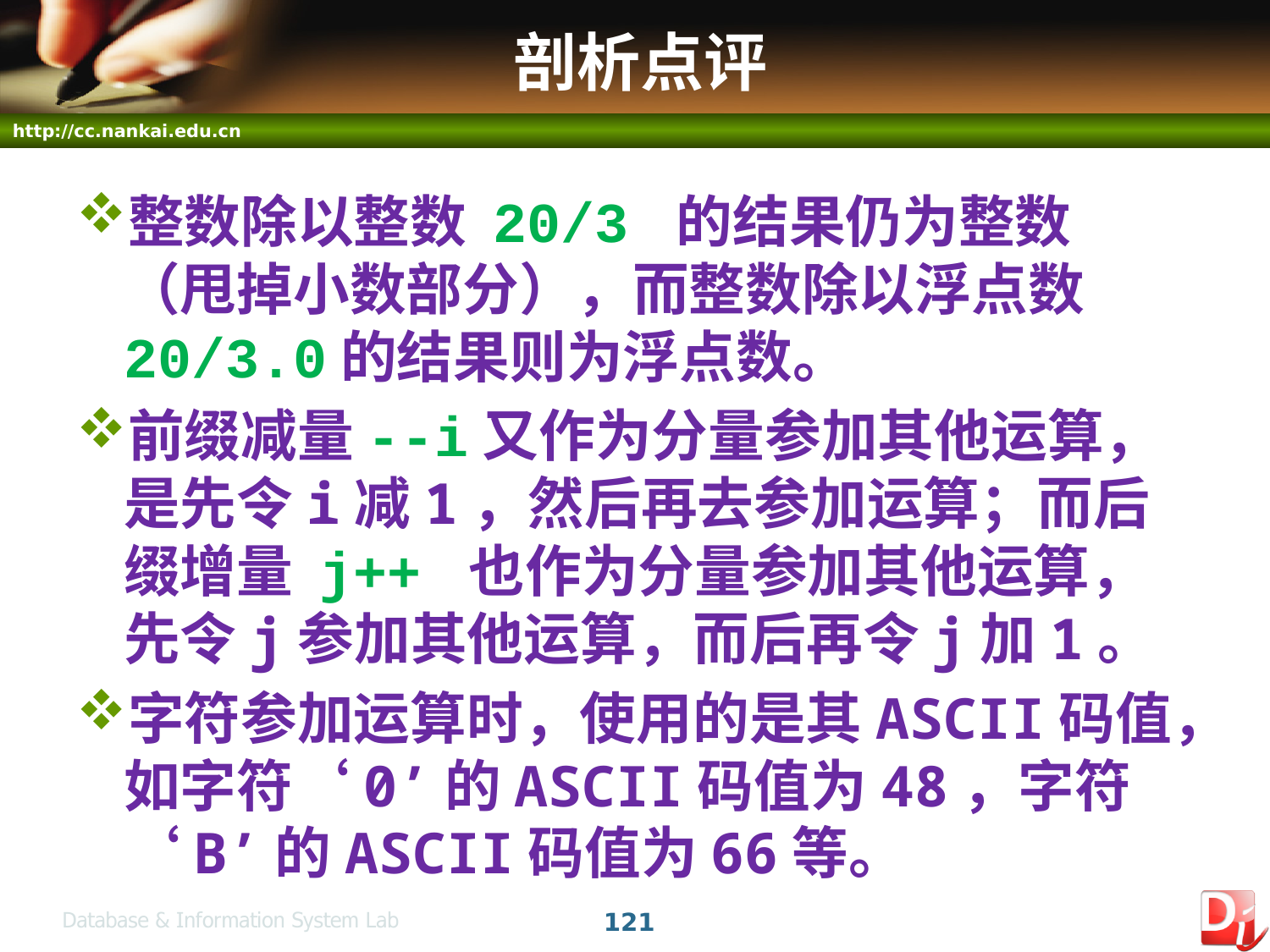

# 剖析点评
整数除以整数 20/3 的结果仍为整数（甩掉小数部分），而整数除以浮点数20/3.0的结果则为浮点数。
前缀减量--i又作为分量参加其他运算，是先令i减1，然后再去参加运算；而后缀增量 j++ 也作为分量参加其他运算，先令j参加其他运算，而后再令j加1。
字符参加运算时，使用的是其ASCII码值，如字符‘0’的ASCII码值为48，字符‘B’的ASCII码值为66等。
121
Database & Information System Lab